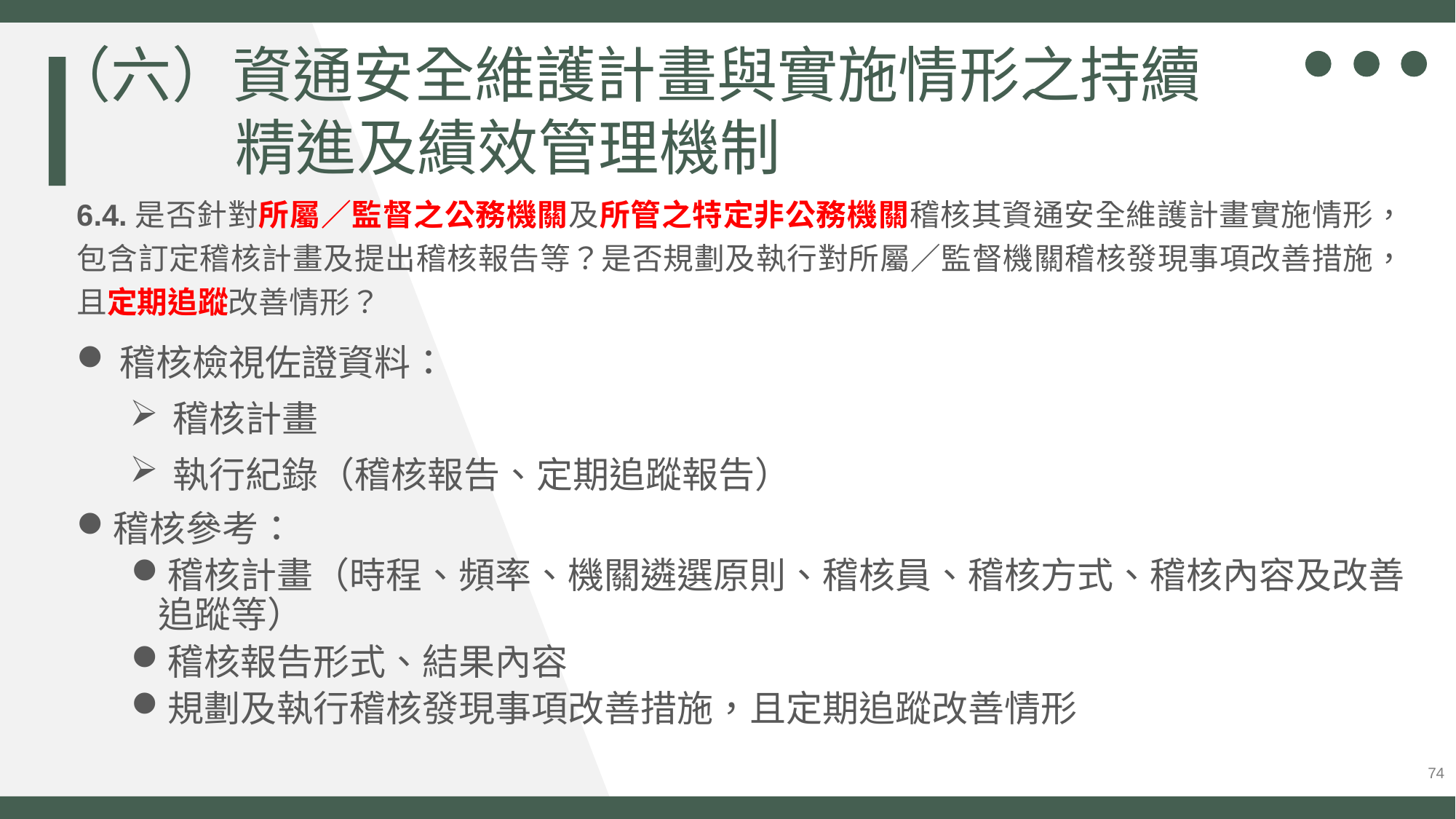

（六）資通安全維護計畫與實施情形之持續精進及績效管理機制
6.4.是否針對所屬／監督之公務機關及所管之特定非公務機關稽核其資通安全維護計畫實施情形，包含訂定稽核計畫及提出稽核報告等？是否規劃及執行對所屬／監督機關稽核發現事項改善措施，且定期追蹤改善情形？
稽核檢視佐證資料：
稽核計畫
執行紀錄（稽核報告、定期追蹤報告）
稽核參考：
稽核計畫（時程、頻率、機關遴選原則、稽核員、稽核方式、稽核內容及改善追蹤等）
稽核報告形式、結果內容
規劃及執行稽核發現事項改善措施，且定期追蹤改善情形

74